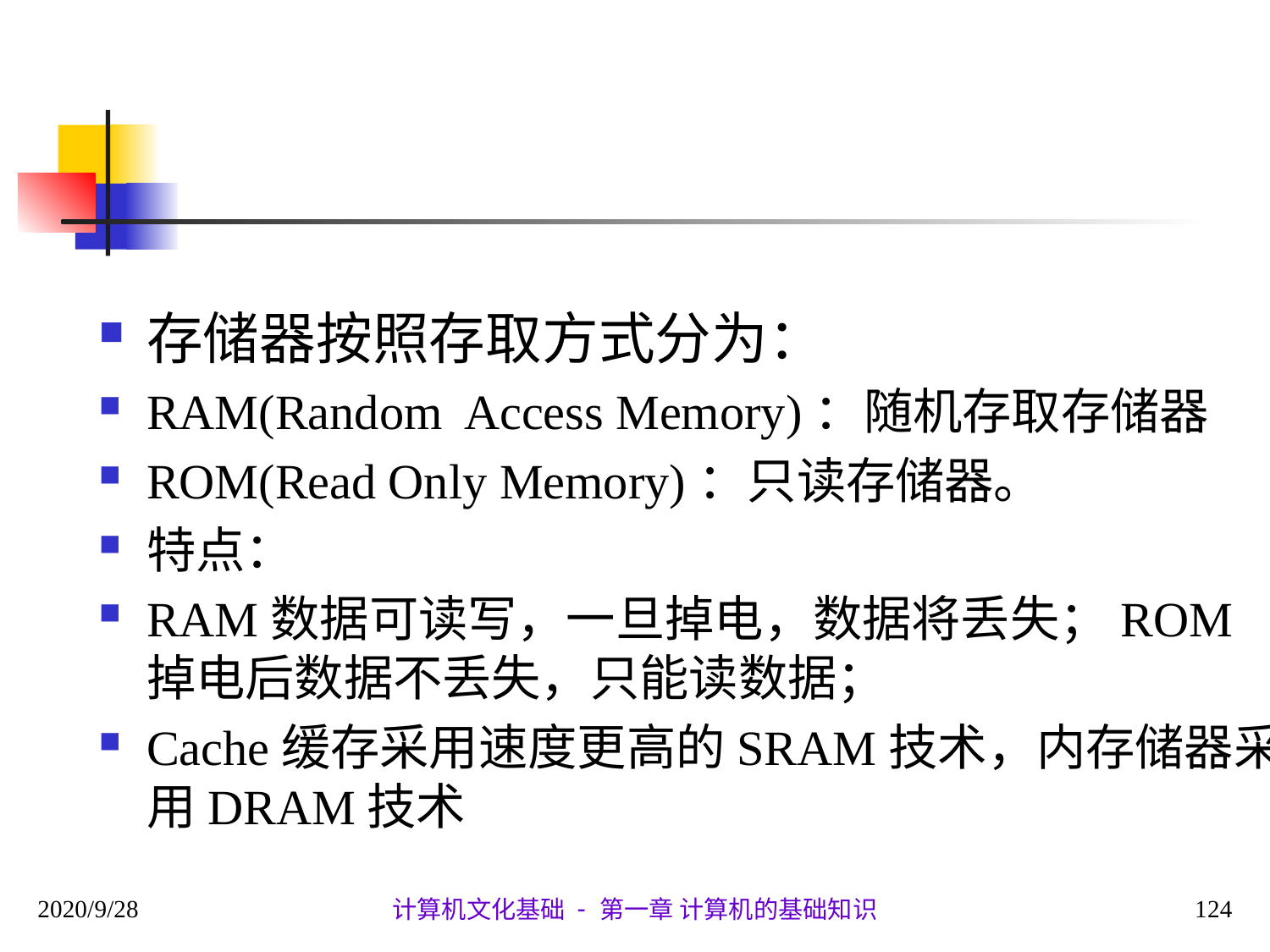

#

存储器按照存取方式分为：
RAM(Random  Access Memory)：随机存取存储器
ROM(Read Only Memory)：只读存储器。
特点：
RAM数据可读写，一旦掉电，数据将丢失；ROM掉电后数据不丢失，只能读数据；
Cache缓存采用速度更高的SRAM技术，内存储器采用DRAM技术

2020/9/28
124
计算机文化基础 - 第一章 计算机的基础知识